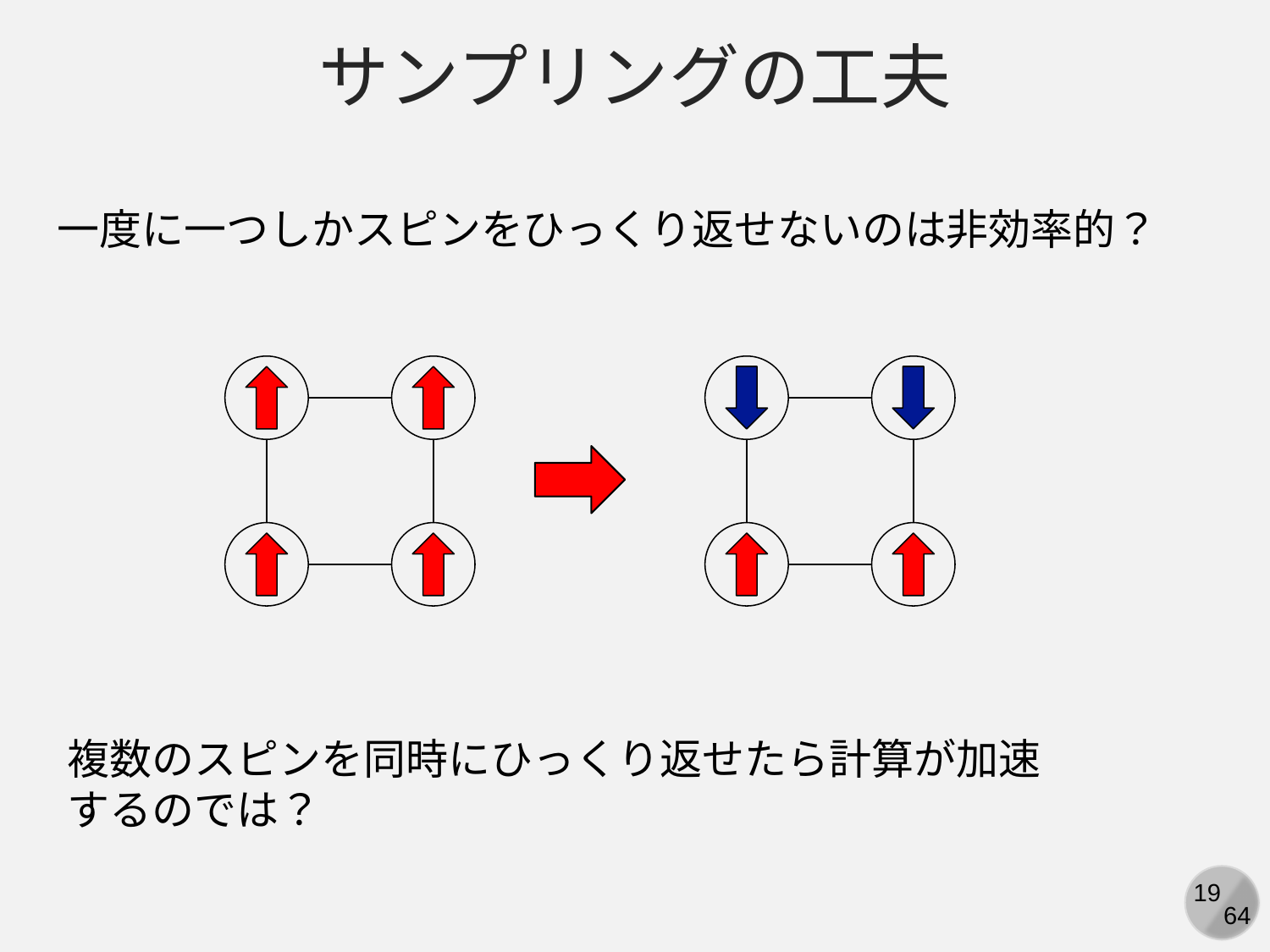

サンプリングの工夫
一度に一つしかスピンをひっくり返せないのは非効率的？

複数のスピンを同時にひっくり返せたら計算が加速するのでは？